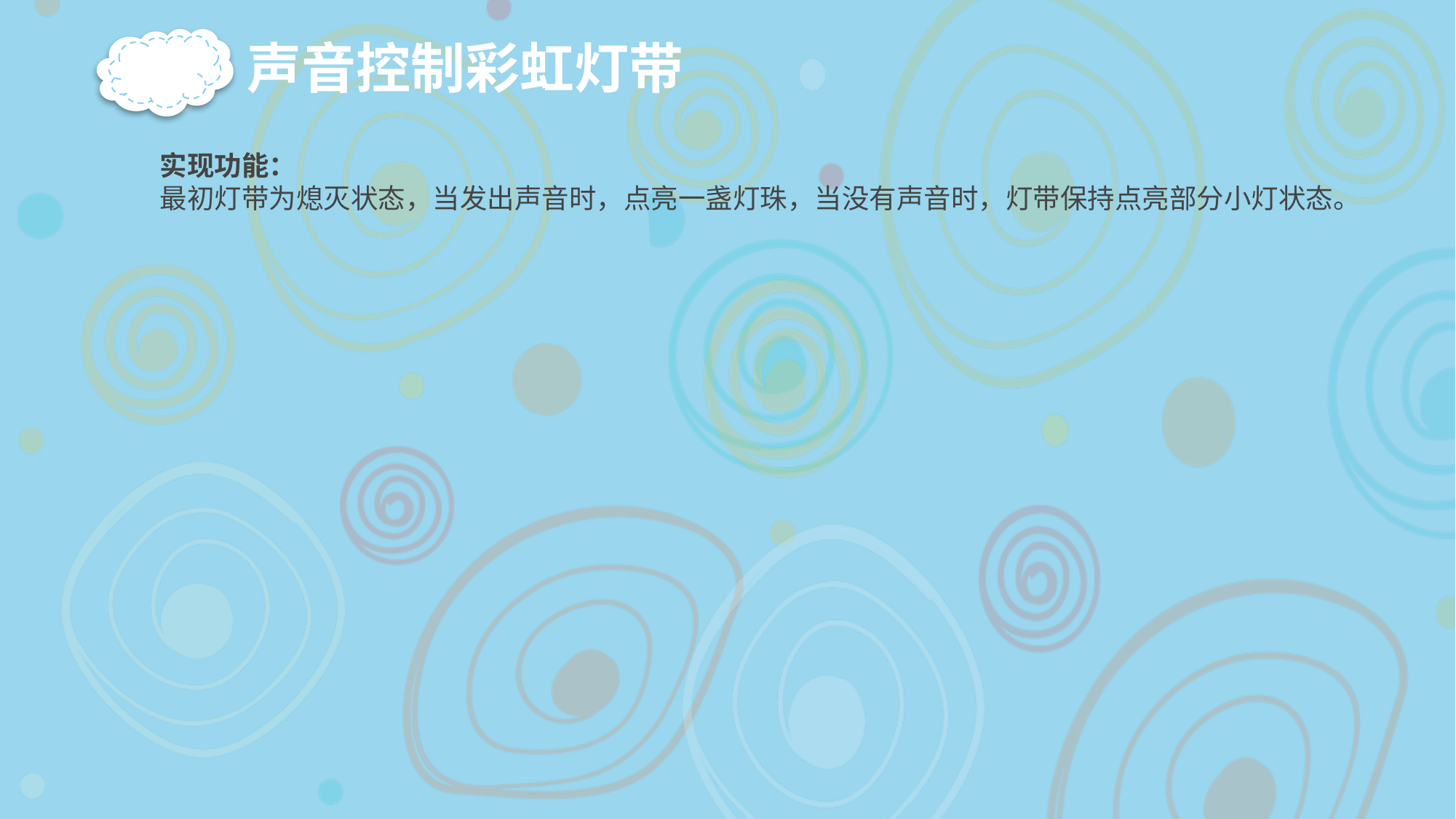

声音控制彩虹灯带

实现功能：
最初灯带为熄灭状态，当发出声音时，点亮一盏灯珠，当没有声音时，灯带保持点亮部分小灯状态。